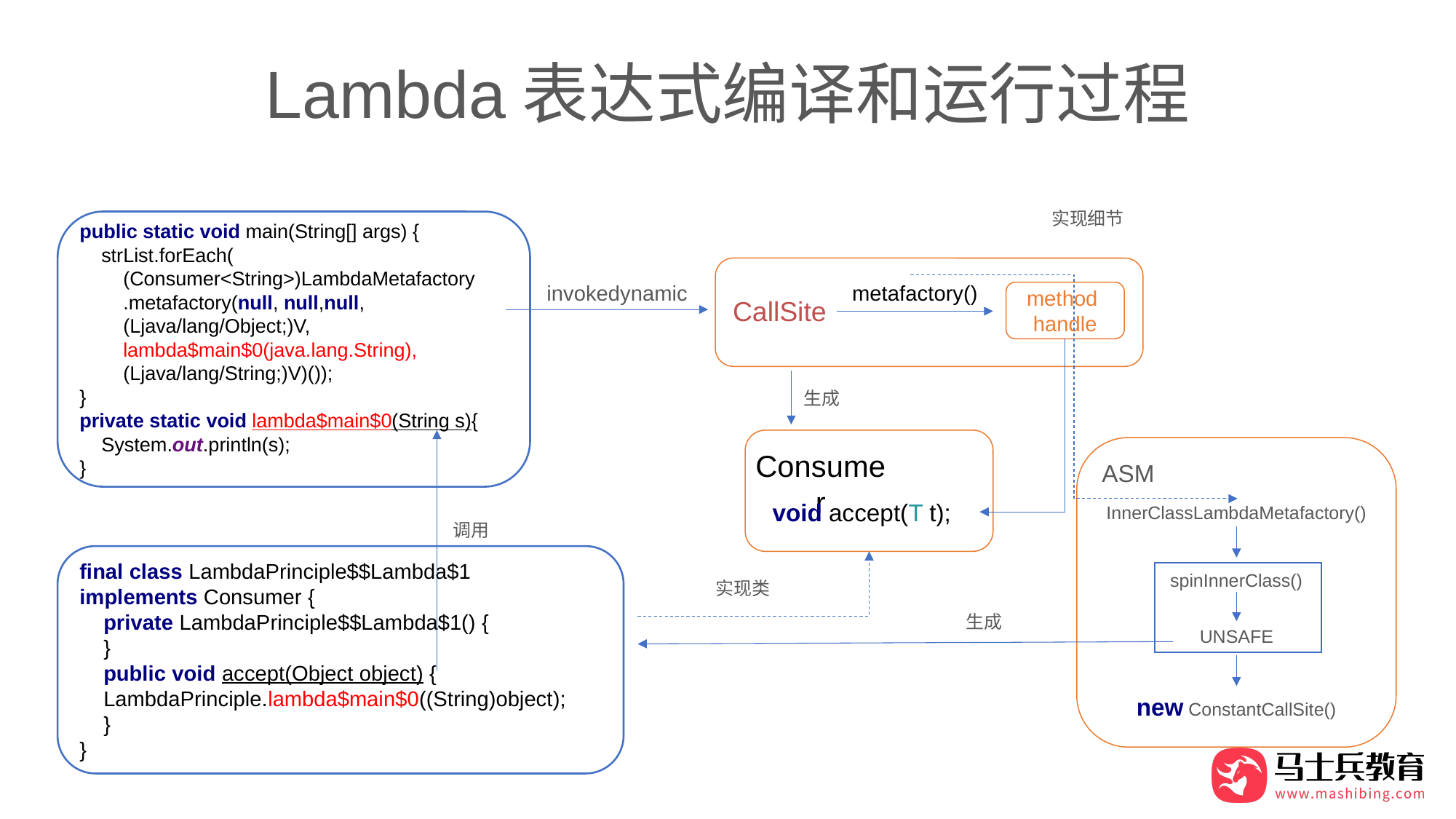

# Lambda表达式编译和运行过程
实现细节
public static void main(String[] args) {
    strList.forEach(
        (Consumer<String>)LambdaMetafactory
        .metafactory(null, null,null,
        (Ljava/lang/Object;)V,
        lambda$main$0(java.lang.String),
        (Ljava/lang/String;)V)());
}
private static void lambda$main$0(String s){
    System.out.println(s);
}

method
handle
CallSite
invokedynamic
metafactory()
生成
调用

Consumer
void accept(T t);

ASM
InnerClassLambdaMetafactory()

spinInnerClass()
UNSAFE
new ConstantCallSite()
final class LambdaPrinciple$$Lambda$1
implements Consumer {
    private LambdaPrinciple$$Lambda$1() {
    }
    public void accept(Object object) {
    LambdaPrinciple.lambda$main$0((String)object);
    }
}
实现类
生成